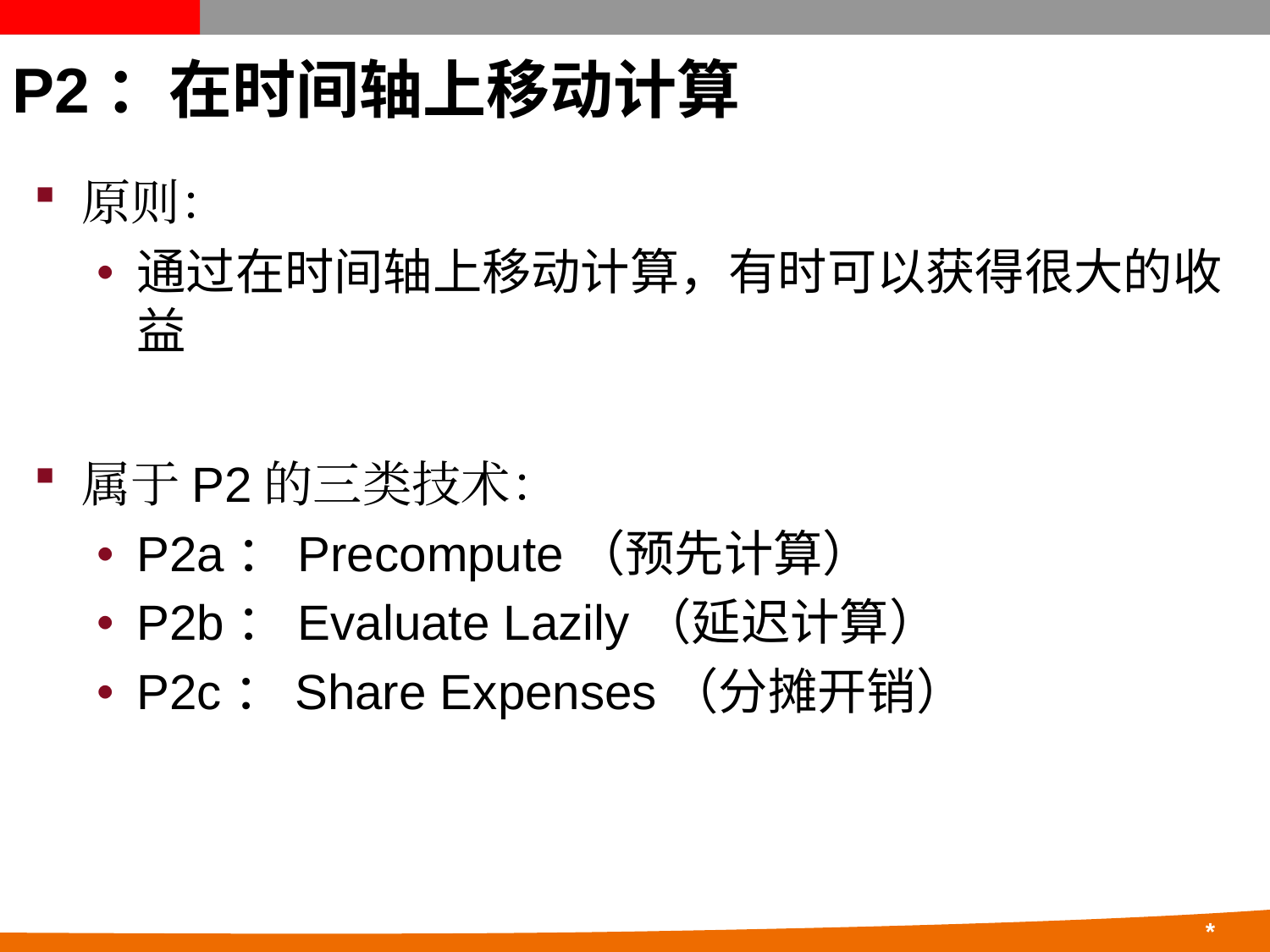

# P2：在时间轴上移动计算
原则：
通过在时间轴上移动计算，有时可以获得很大的收益

属于P2的三类技术：
P2a：Precompute（预先计算）
P2b：Evaluate Lazily（延迟计算）
P2c：Share Expenses（分摊开销）